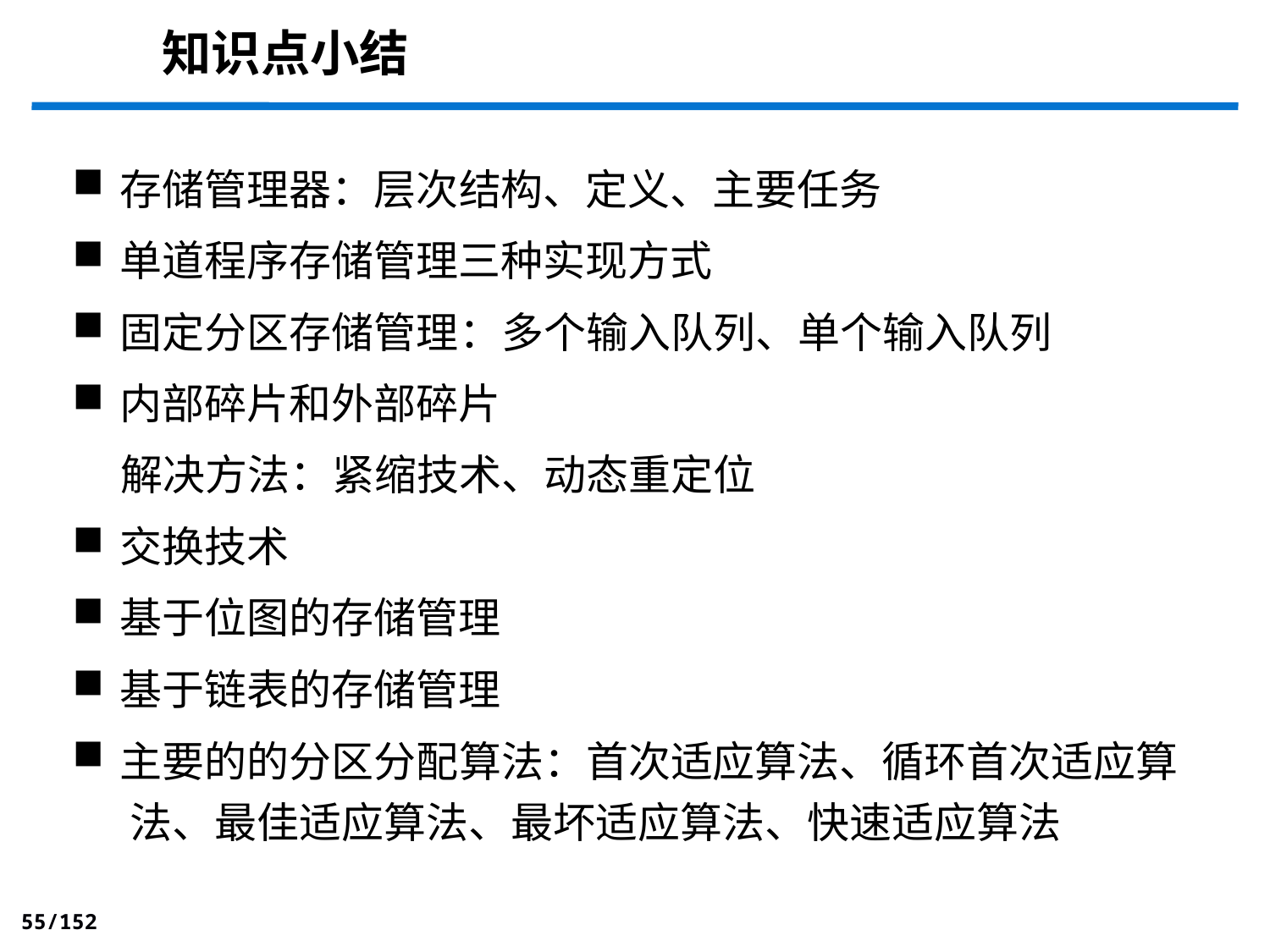

知识点小结
存储管理器：层次结构、定义、主要任务
单道程序存储管理三种实现方式
固定分区存储管理：多个输入队列、单个输入队列
内部碎片和外部碎片
    解决方法：紧缩技术、动态重定位
交换技术
基于位图的存储管理
基于链表的存储管理
主要的的分区分配算法：首次适应算法、循环首次适应算    法、最佳适应算法、最坏适应算法、快速适应算法